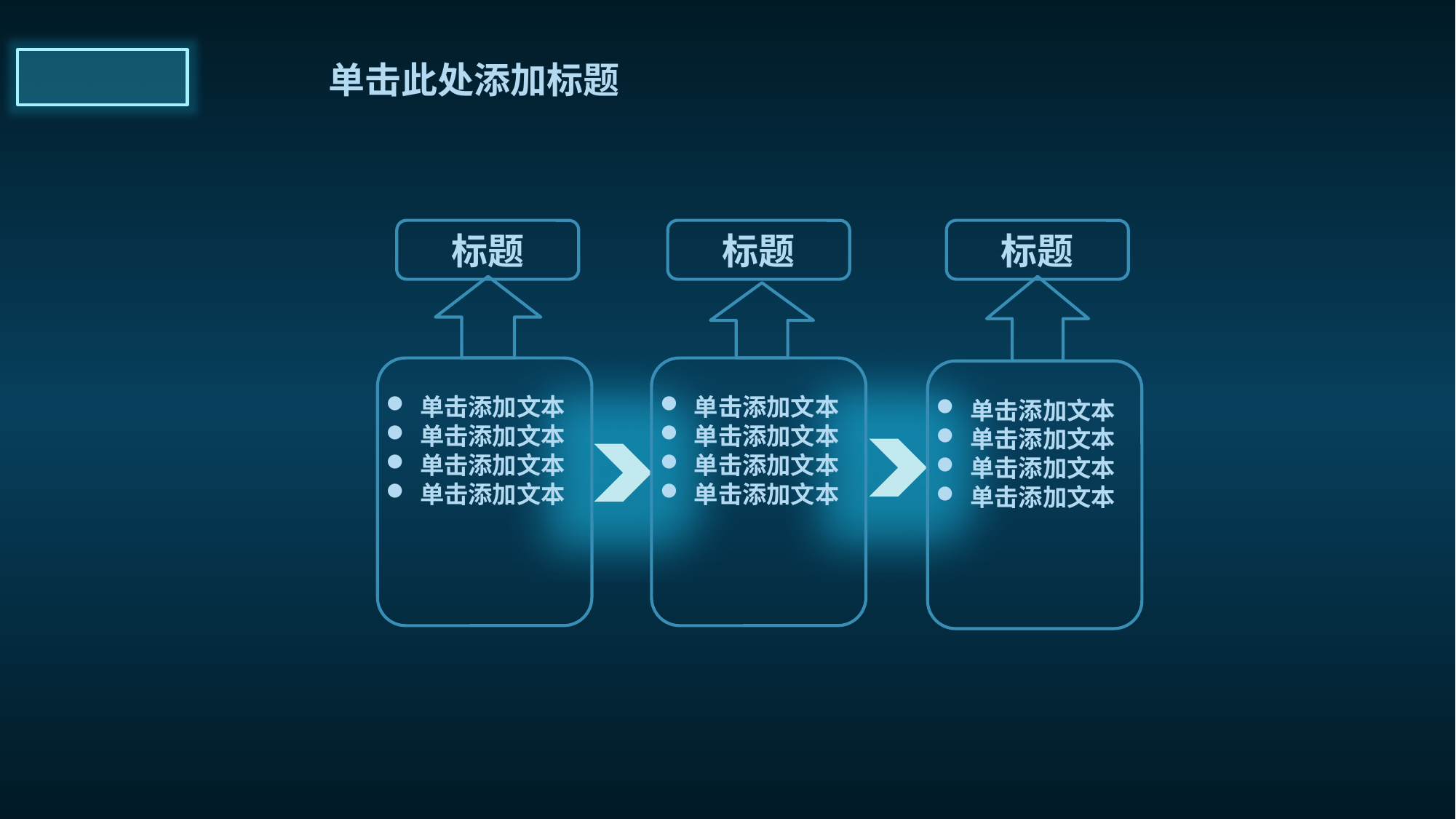

单击此处添加标题
标题
标题
标题

单击添加文本
单击添加文本
单击添加文本
单击添加文本

单击添加文本
单击添加文本
单击添加文本
单击添加文本

单击添加文本
单击添加文本
单击添加文本
单击添加文本